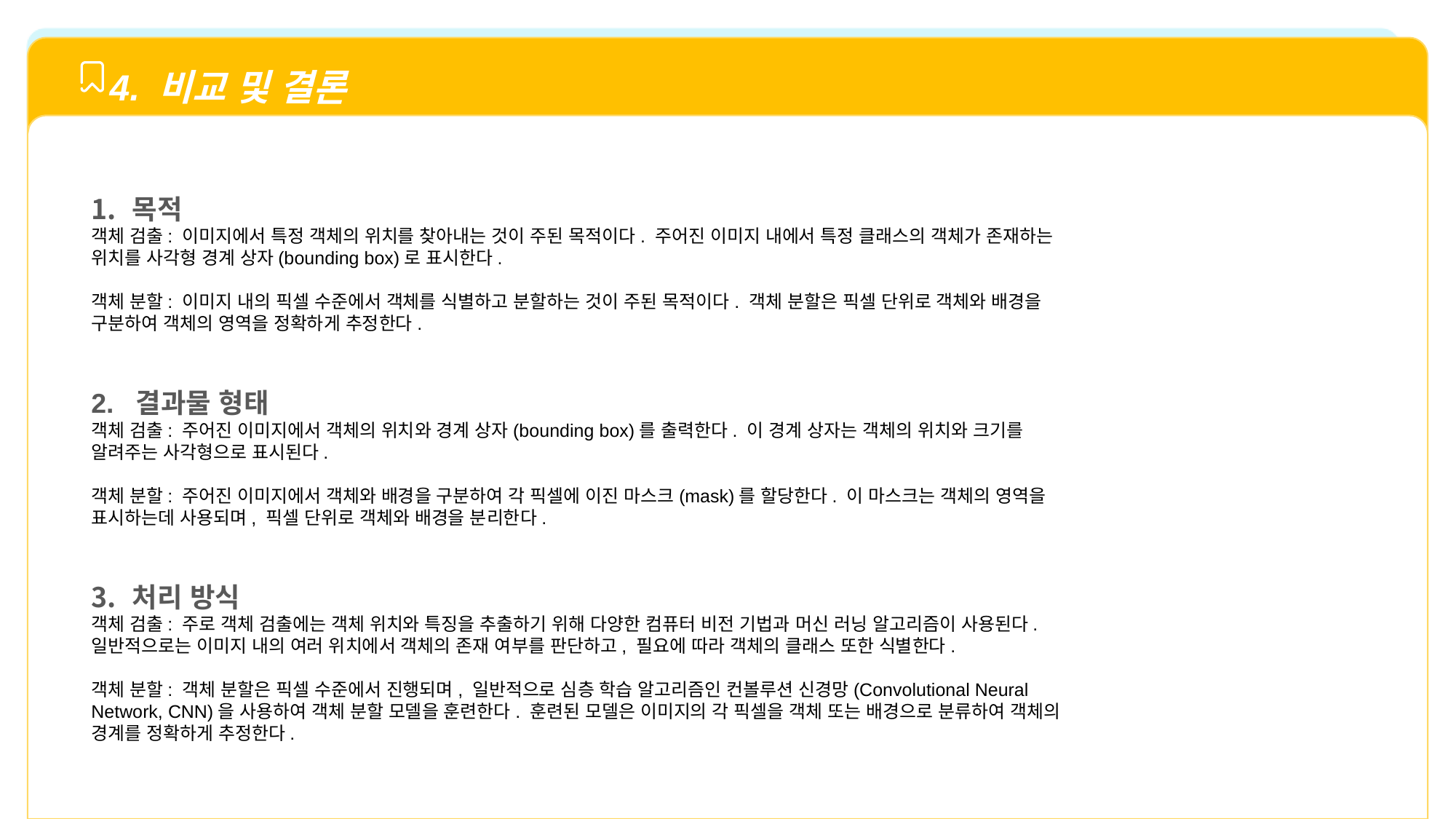

4. 비교 및 결론

ㅋ
목적
객체 검출: 이미지에서 특정 객체의 위치를 찾아내는 것이 주된 목적이다. 주어진 이미지 내에서 특정 클래스의 객체가 존재하는 위치를 사각형 경계 상자(bounding box)로 표시한다.

객체 분할: 이미지 내의 픽셀 수준에서 객체를 식별하고 분할하는 것이 주된 목적이다. 객체 분할은 픽셀 단위로 객체와 배경을 구분하여 객체의 영역을 정확하게 추정한다.
2.  결과물 형태
객체 검출: 주어진 이미지에서 객체의 위치와 경계 상자(bounding box)를 출력한다. 이 경계 상자는 객체의 위치와 크기를 알려주는 사각형으로 표시된다.

객체 분할: 주어진 이미지에서 객체와 배경을 구분하여 각 픽셀에 이진 마스크(mask)를 할당한다. 이 마스크는 객체의 영역을 표시하는데 사용되며, 픽셀 단위로 객체와 배경을 분리한다.
처리 방식
객체 검출: 주로 객체 검출에는 객체 위치와 특징을 추출하기 위해 다양한 컴퓨터 비전 기법과 머신 러닝 알고리즘이 사용된다.
일반적으로는 이미지 내의 여러 위치에서 객체의 존재 여부를 판단하고, 필요에 따라 객체의 클래스 또한 식별한다.

객체 분할: 객체 분할은 픽셀 수준에서 진행되며, 일반적으로 심층 학습 알고리즘인 컨볼루션 신경망(Convolutional Neural Network, CNN)을 사용하여 객체 분할 모델을 훈련한다. 훈련된 모델은 이미지의 각 픽셀을 객체 또는 배경으로 분류하여 객체의 경계를 정확하게 추정한다.